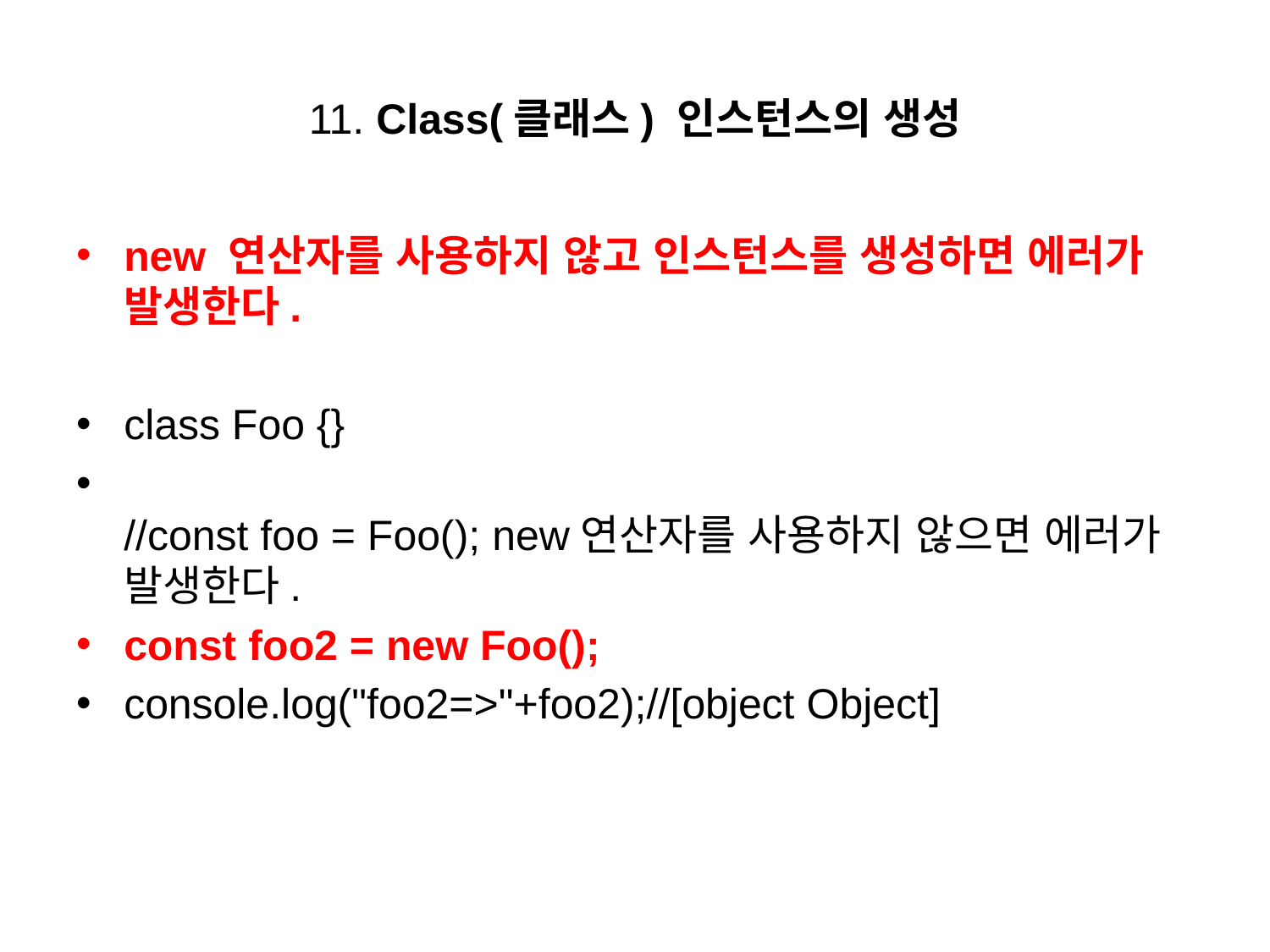

# 11. Class(클래스) 인스턴스의 생성
new 연산자를 사용하지 않고 인스턴스를 생성하면 에러가 발생한다.

class Foo {}
//const foo = Foo(); new연산자를 사용하지 않으면 에러가 발생한다.
const foo2 = new Foo();
console.log("foo2=>"+foo2);//[object Object]